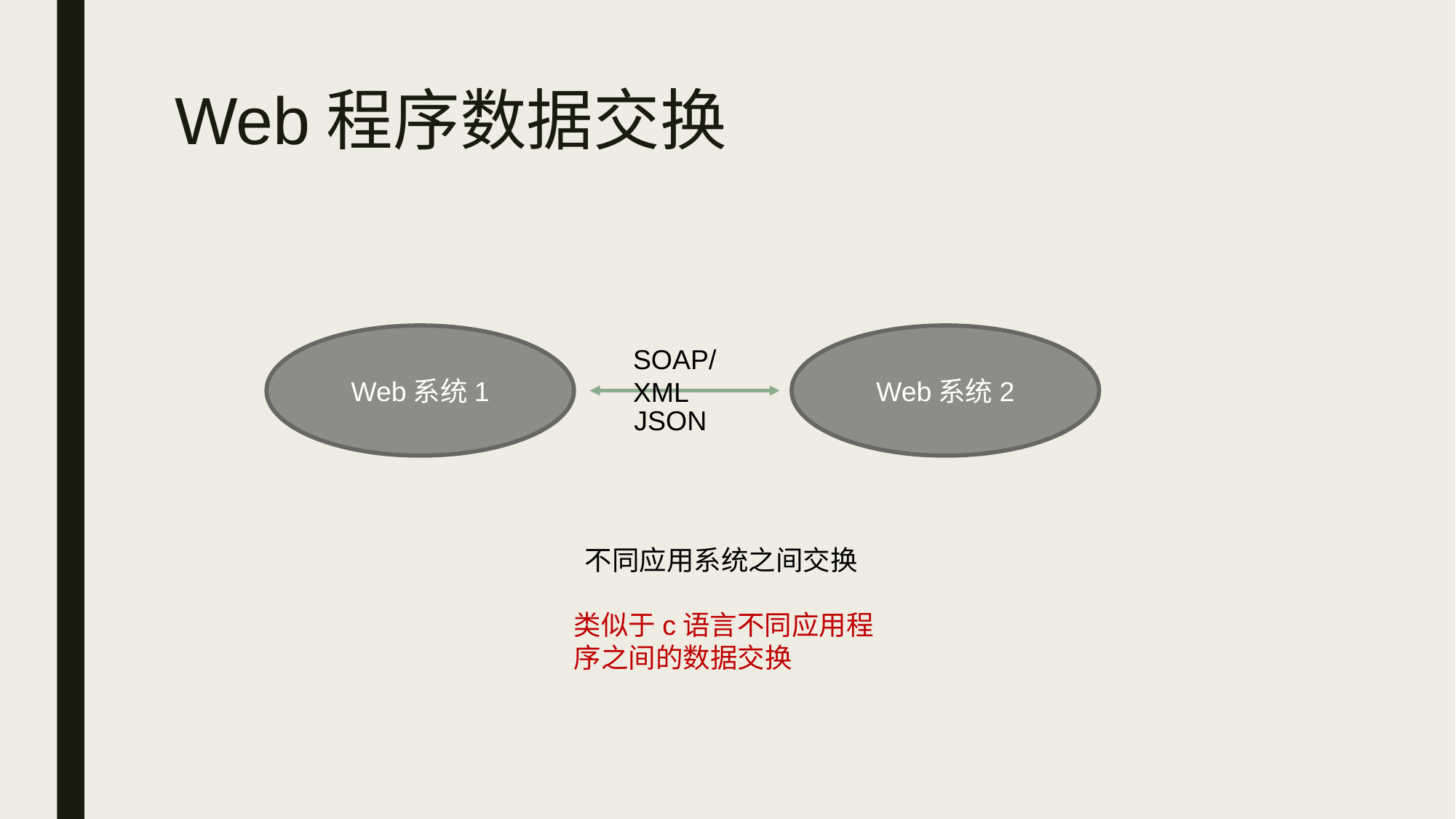

# Web程序数据交换
Web系统1
Web系统2
SOAP/XML
JSON
不同应用系统之间交换
类似于c语言不同应用程序之间的数据交换